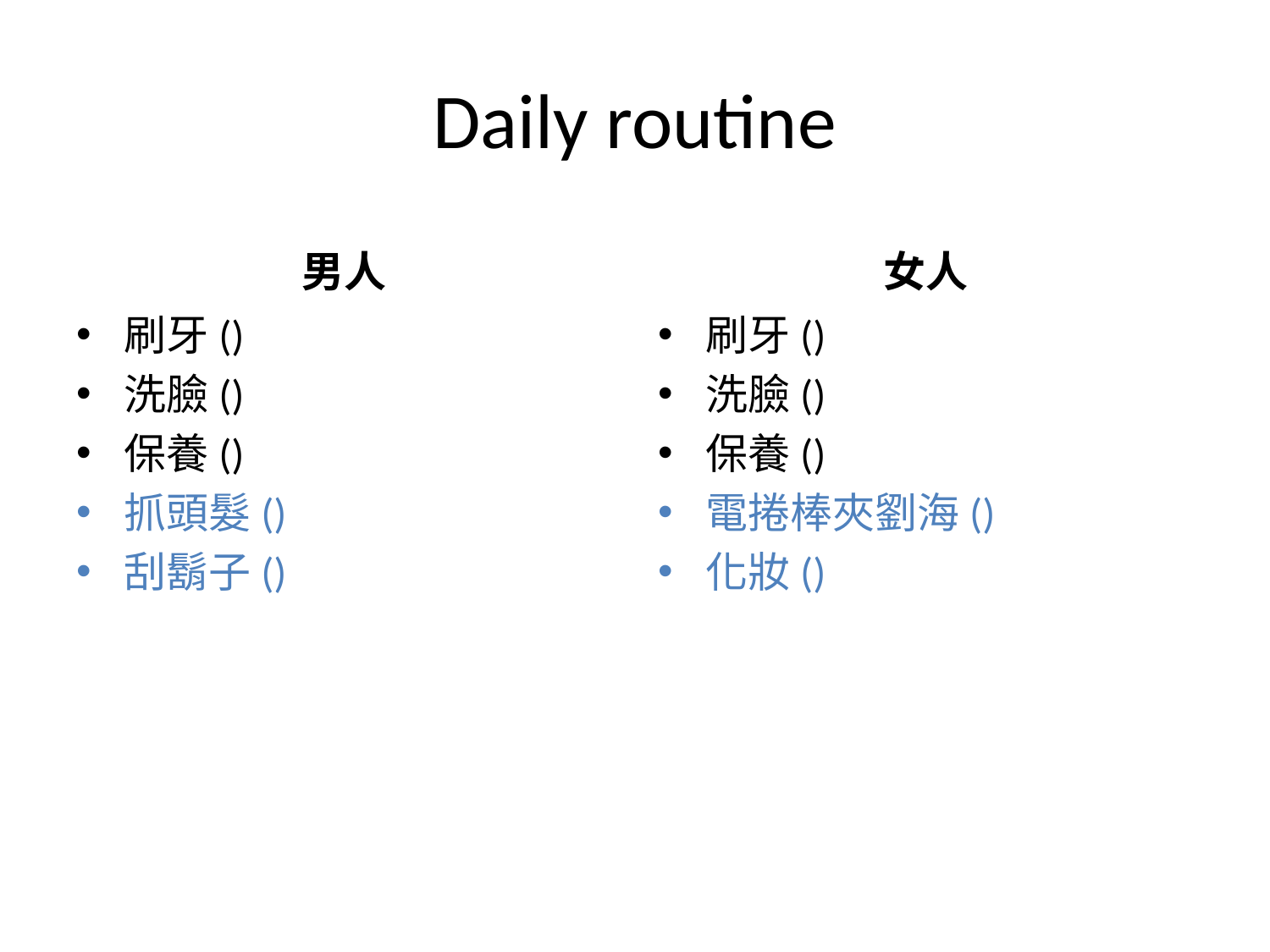

# Daily routine
男人
女人
刷牙()
洗臉()
保養()
抓頭髮()
刮鬍子()

刷牙()
洗臉()
保養()
電捲棒夾劉海()
化妝()